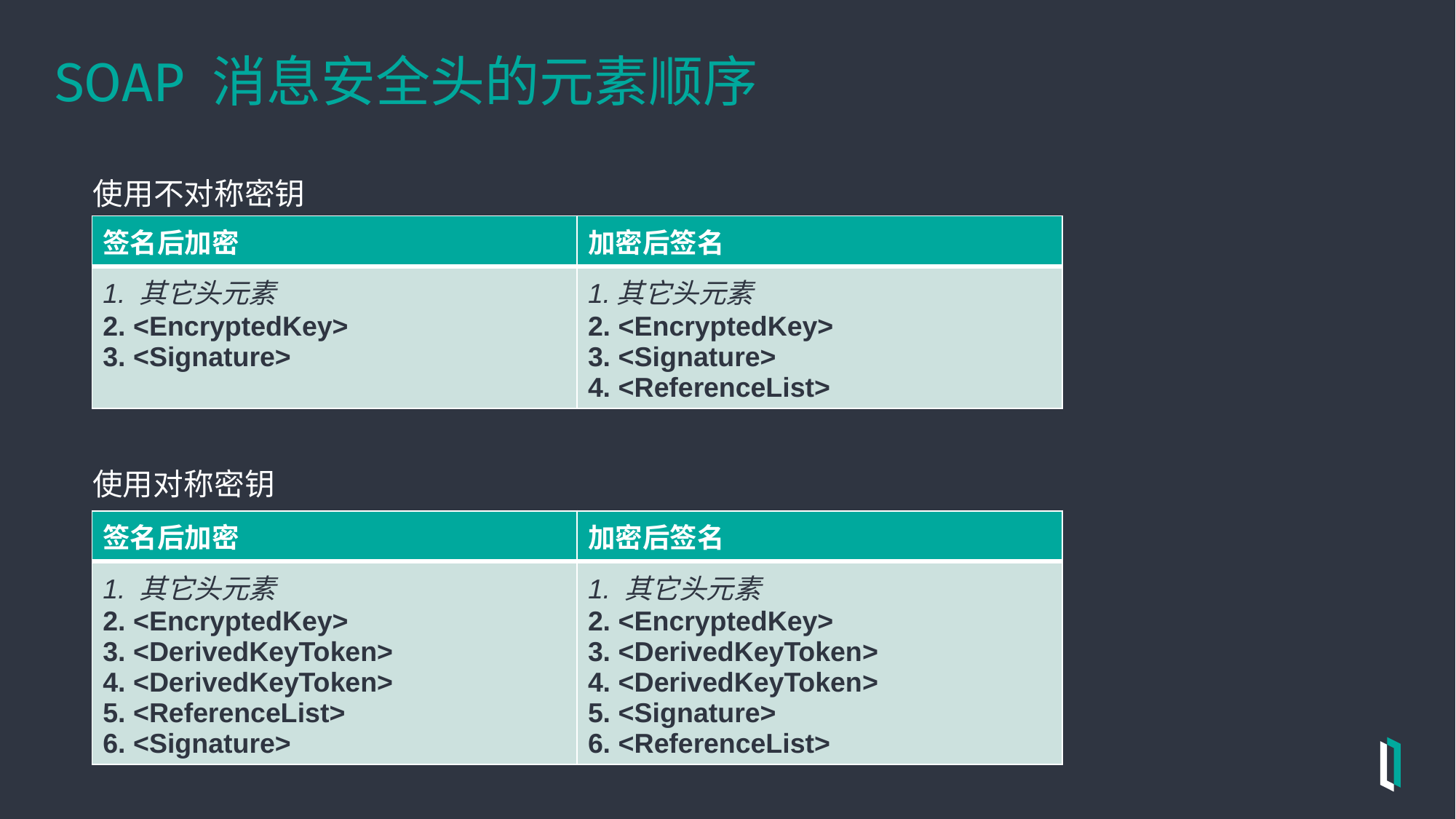

# SOAP 消息安全头的元素顺序
使用不对称密钥
| 签名后加密 | 加密后签名 |
| --- | --- |
| 1. 其它头元素 2. <EncryptedKey> 3. <Signature> | 1.其它头元素 2. <EncryptedKey> 3. <Signature> 4. <ReferenceList> |
使用对称密钥
| 签名后加密 | 加密后签名 |
| --- | --- |
| 1. 其它头元素 2. <EncryptedKey> 3. <DerivedKeyToken> 4. <DerivedKeyToken> 5. <ReferenceList> 6. <Signature> | 1. 其它头元素 2. <EncryptedKey> 3. <DerivedKeyToken> 4. <DerivedKeyToken> 5. <Signature> 6. <ReferenceList> |